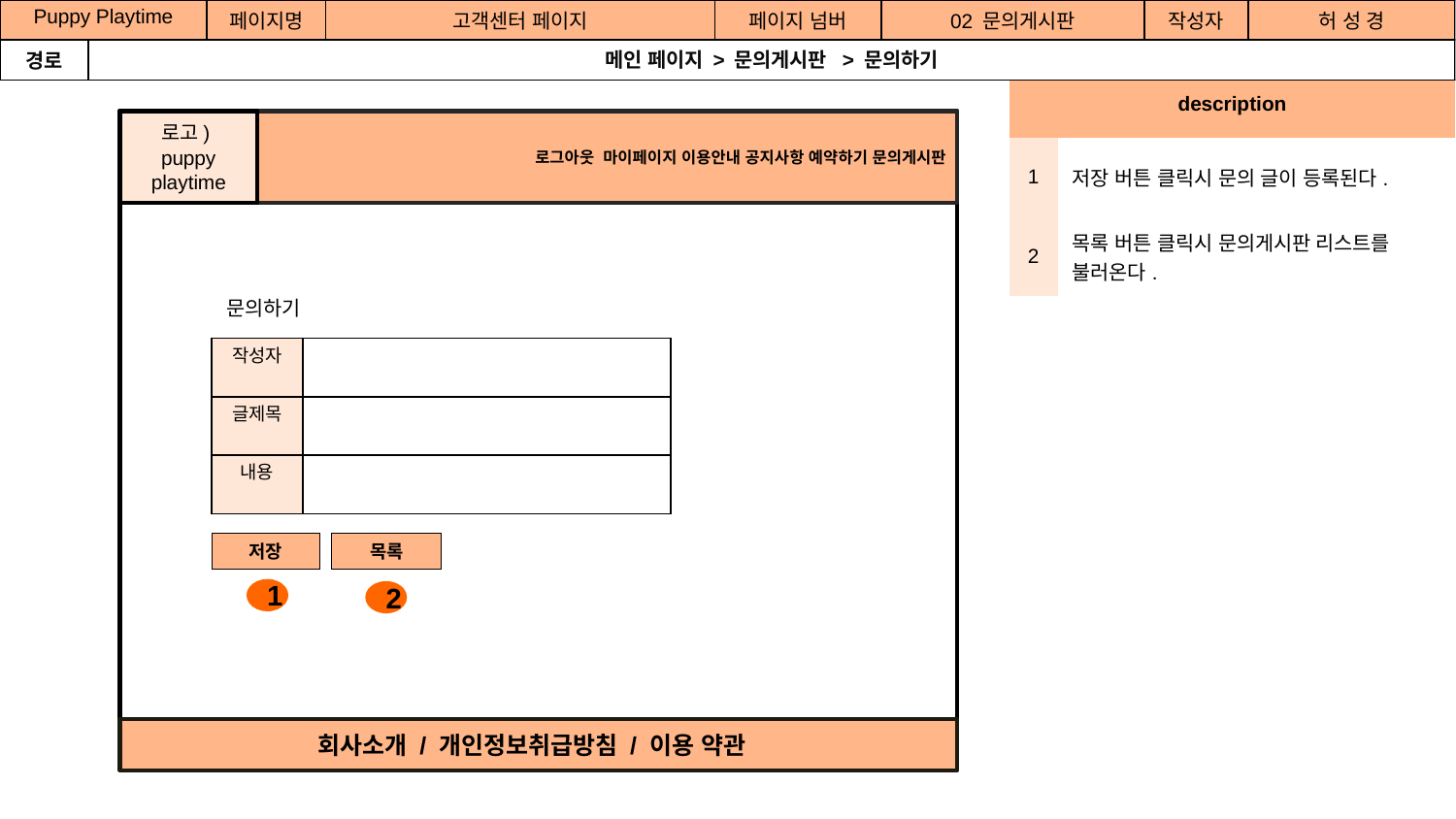

공간(오피스) 대여 시스템
| Puppy Playtime |  | 페이지명 | 고객센터 페이지 | 페이지 넘버 | 02 문의게시판 | 작성자 | 허 성 경 |
| --- | --- | --- | --- | --- | --- | --- | --- |
| 경로 | 메인 페이지 > 문의게시판 > 문의하기 |  |  |  |  |  |  |
| description |  |
| --- | --- |
| 1 | 저장 버튼 클릭시 문의 글이 등록된다. |
| 2 | 목록 버튼 클릭시 문의게시판 리스트를 불러온다. |
로고)
puppy
playtime

로그아웃  마이페이지 이용안내 공지사항 예약하기 문의게시판
문의하기
| 작성자 |  |
| --- | --- |
| 글제목 |  |
| 내용 |  |
저장
목록
1
2
회사소개 / 개인정보취급방침 / 이용 약관